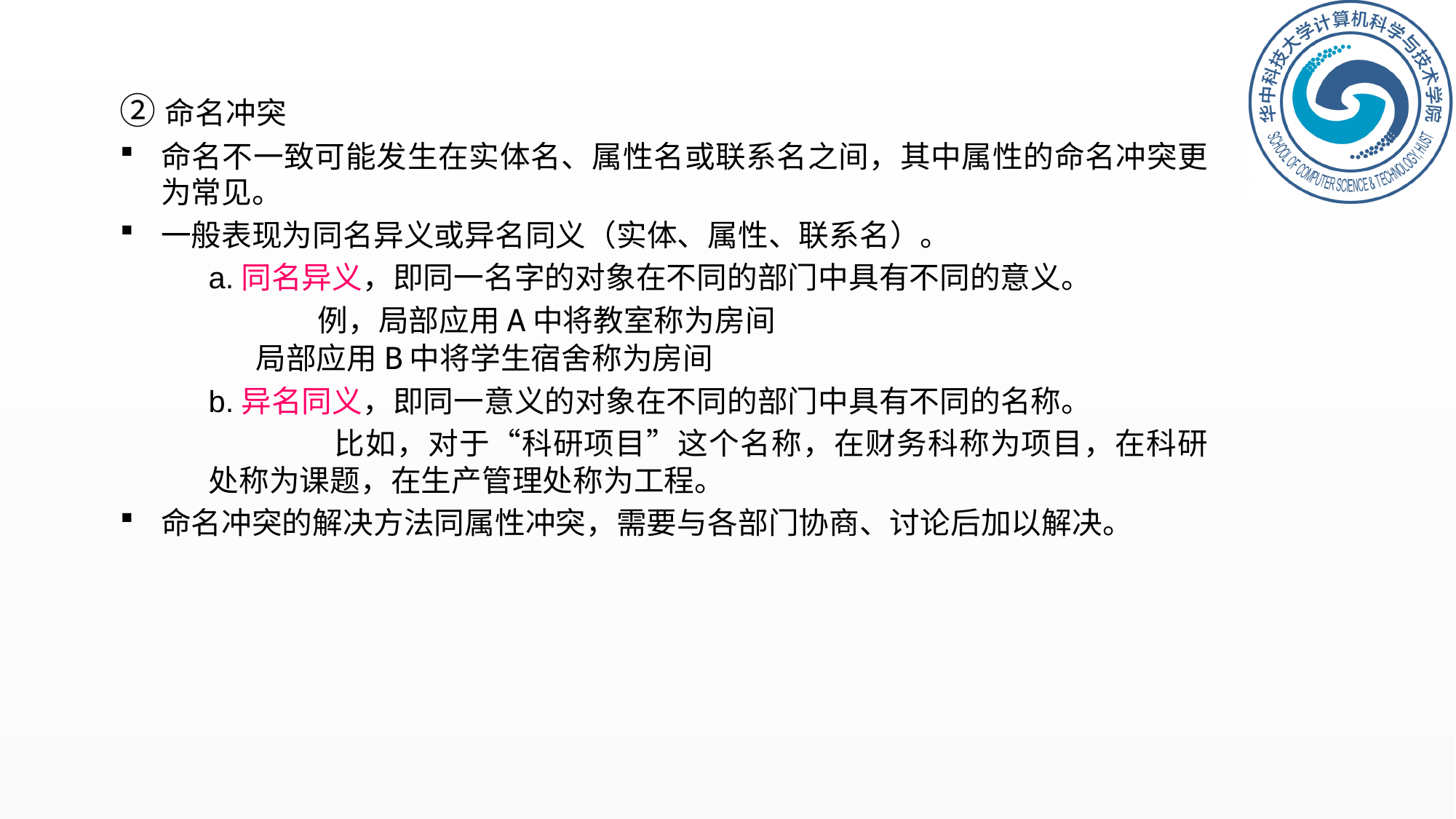

②命名冲突
命名不一致可能发生在实体名、属性名或联系名之间，其中属性的命名冲突更为常见。
一般表现为同名异义或异名同义（实体、属性、联系名）。
	a.同名异义，即同一名字的对象在不同的部门中具有不同的意义。
		例，局部应用A中将教室称为房间
           局部应用B中将学生宿舍称为房间
	b.异名同义，即同一意义的对象在不同的部门中具有不同的名称。
		 比如，对于“科研项目”这个名称，在财务科称为项目，在科研处称为课题，在生产管理处称为工程。
命名冲突的解决方法同属性冲突，需要与各部门协商、讨论后加以解决。